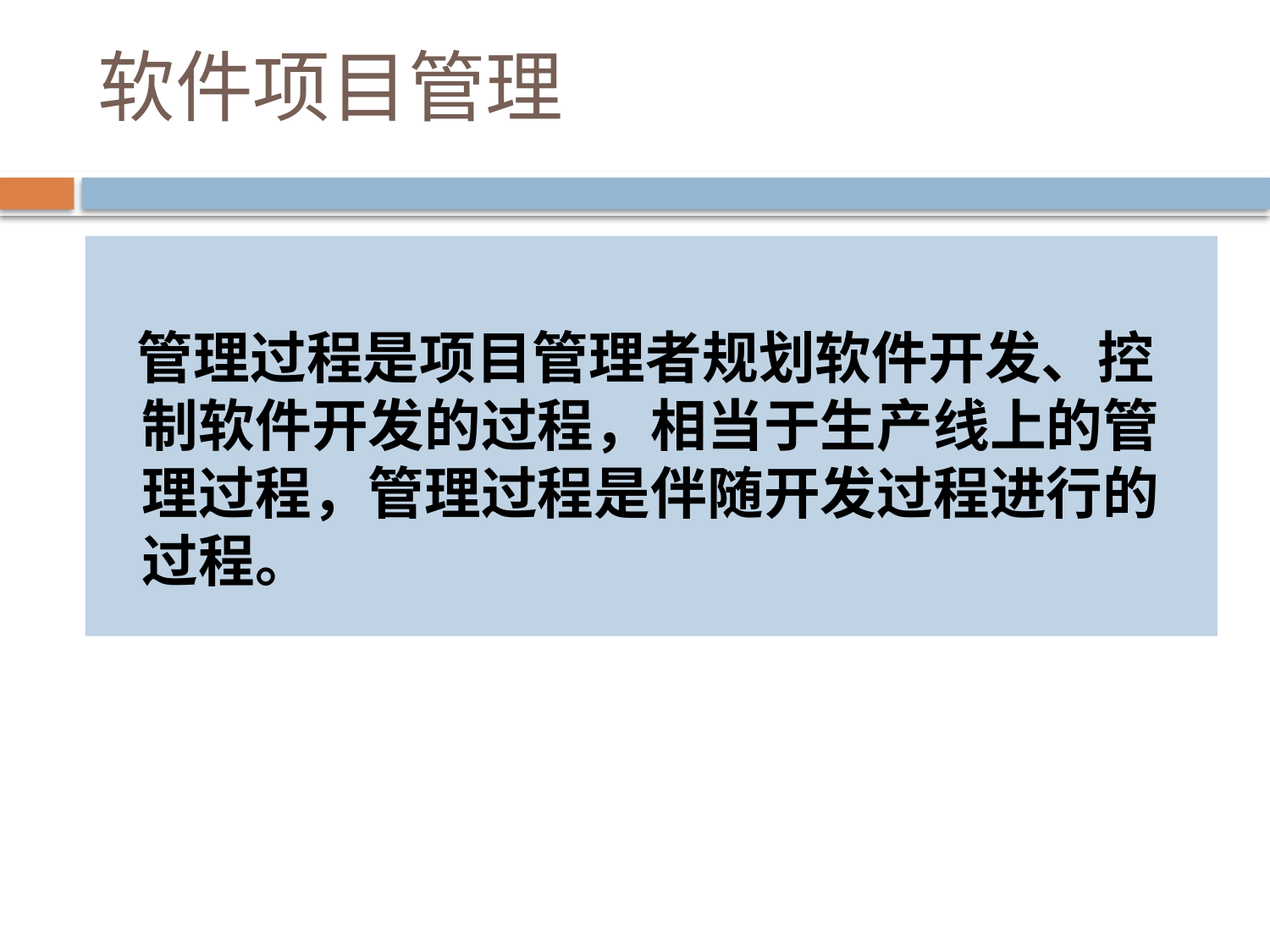

# 软件项目管理

  管理过程是项目管理者规划软件开发、控制软件开发的过程，相当于生产线上的管理过程，管理过程是伴随开发过程进行的过程。